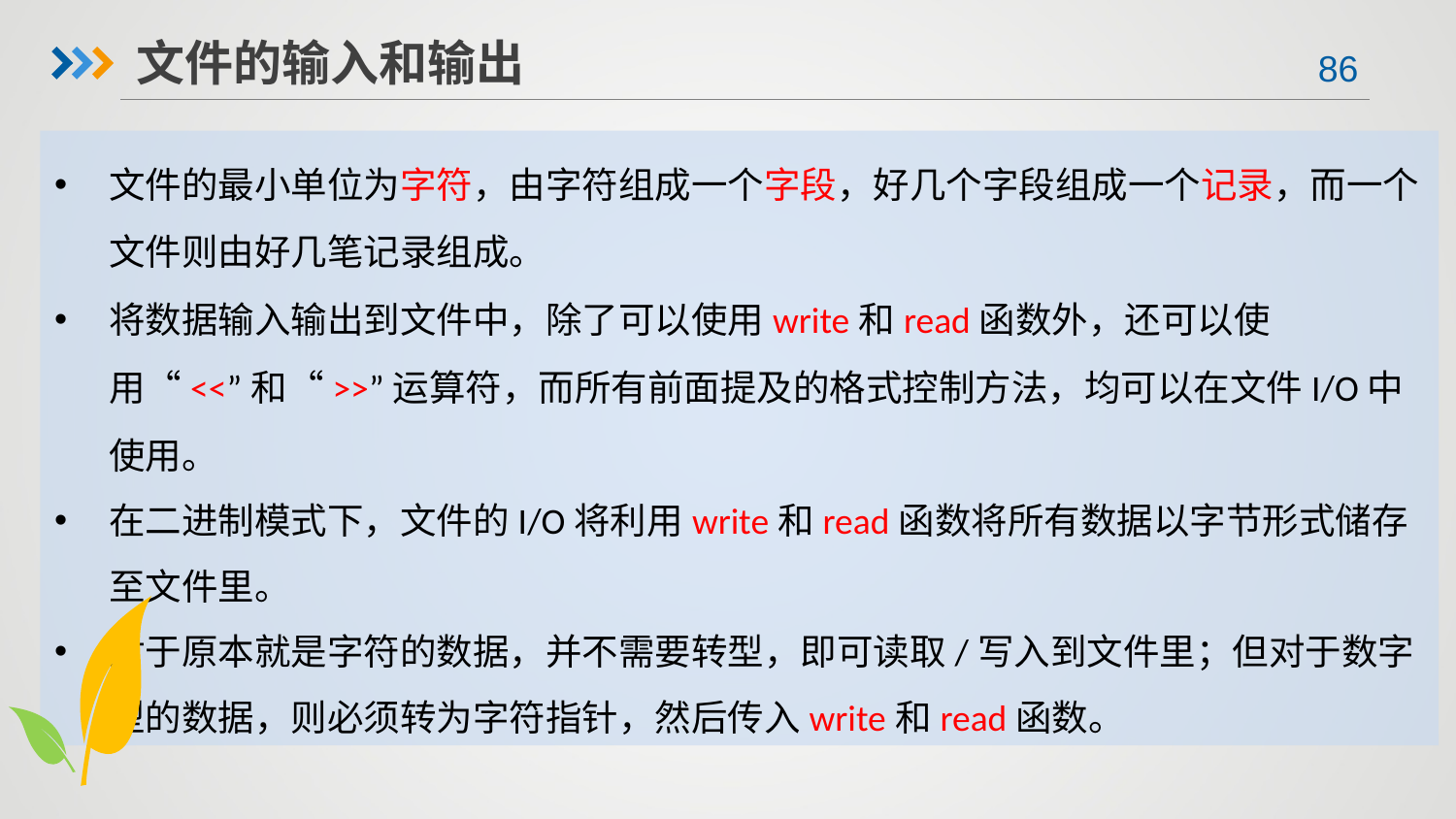

文件的输入和输出
文件的最小单位为字符，由字符组成一个字段，好几个字段组成一个记录，而一个文件则由好几笔记录组成。
将数据输入输出到文件中，除了可以使用write和read函数外，还可以使用“<<”和“>>”运算符，而所有前面提及的格式控制方法，均可以在文件I/O中使用。
在二进制模式下，文件的I/O将利用write和read函数将所有数据以字节形式储存至文件里。
对于原本就是字符的数据，并不需要转型，即可读取/写入到文件里；但对于数字型的数据，则必须转为字符指针，然后传入write和read函数。